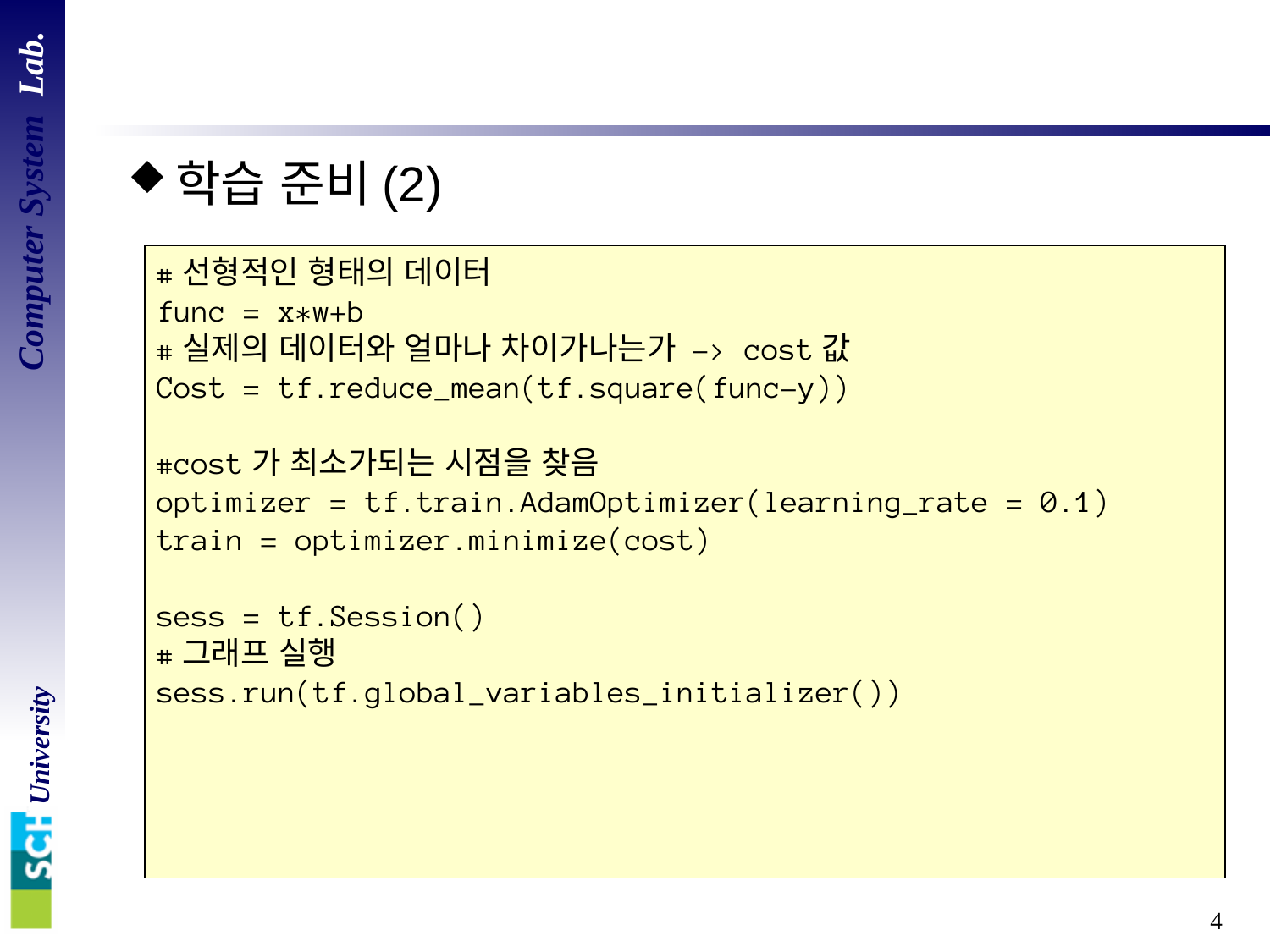

학습 준비(2)

#선형적인 형태의 데이터
func = x*w+b
#실제의 데이터와 얼마나 차이가나는가 -> cost값
Cost = tf.reduce_mean(tf.square(func-y))

#cost가 최소가되는 시점을 찾음
optimizer = tf.train.AdamOptimizer(learning_rate = 0.1)
train = optimizer.minimize(cost)

sess = tf.Session()
#그래프 실행
sess.run(tf.global_variables_initializer())